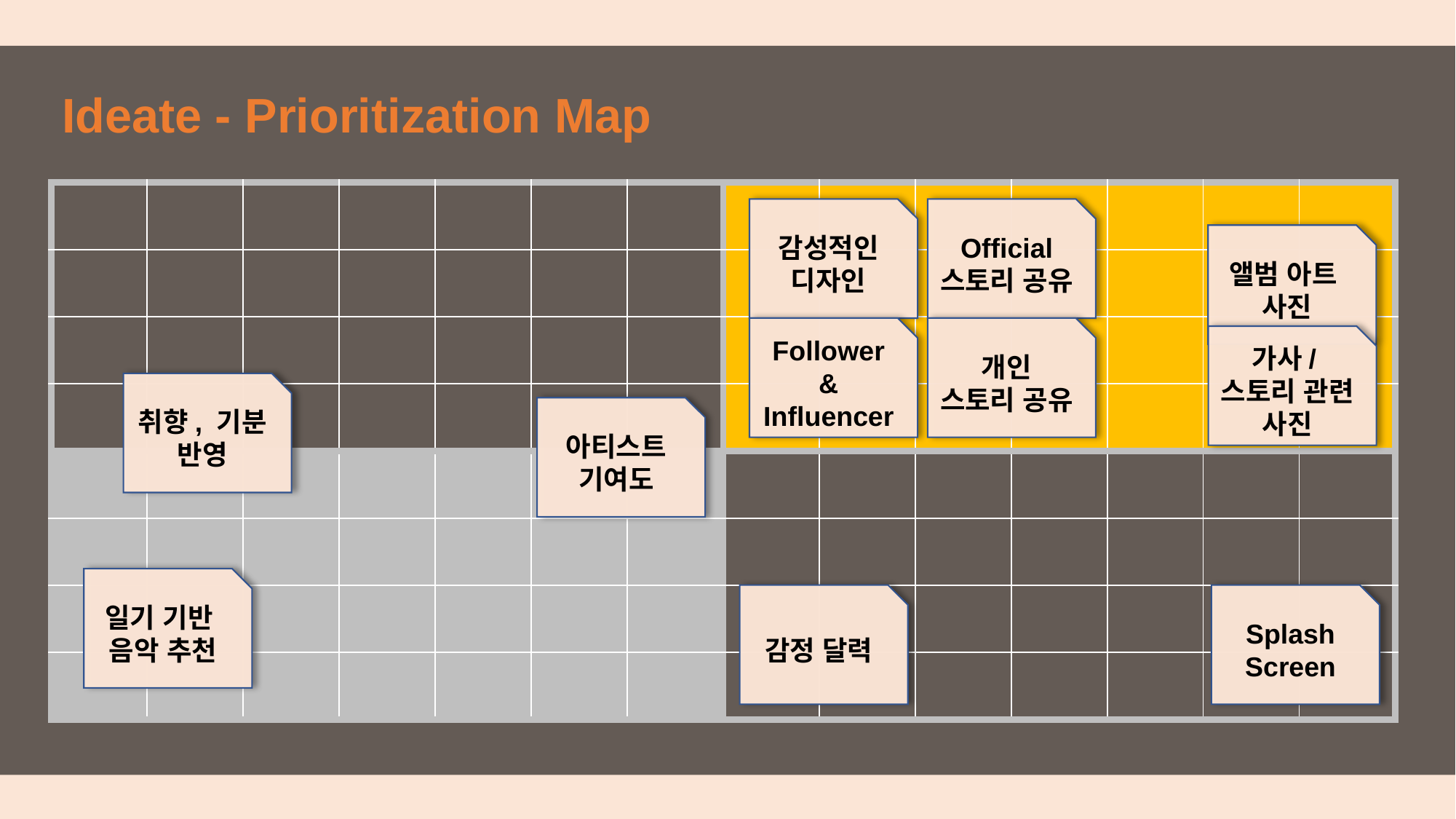

Ideate - Prioritization Map
|  |  |  |  |  |  |  |  |  |  |  |  |  |  |
| --- | --- | --- | --- | --- | --- | --- | --- | --- | --- | --- | --- | --- | --- |
|  |  |  |  |  |  |  |  |  |  |  |  |  |  |
|  |  |  |  |  |  |  |  |  |  |  |  |  |  |
|  |  |  |  |  |  |  |  |  |  |  |  |  |  |
|  |  |  |  |  |  |  |  |  |  |  |  |  |  |
|  |  |  |  |  |  |  |  |  |  |  |  |  |  |
|  |  |  |  |  |  |  |  |  |  |  |  |  |  |
|  |  |  |  |  |  |  |  |  |  |  |  |  |  |
감성적인
디자인
Official
스토리 공유
앨범 아트
사진
Follower
& Influencer
개인
스토리 공유
가사/스토리 관련 사진
취향, 기분 반영
아티스트
기여도
일기 기반
음악 추천
감정 달력
Splash
Screen